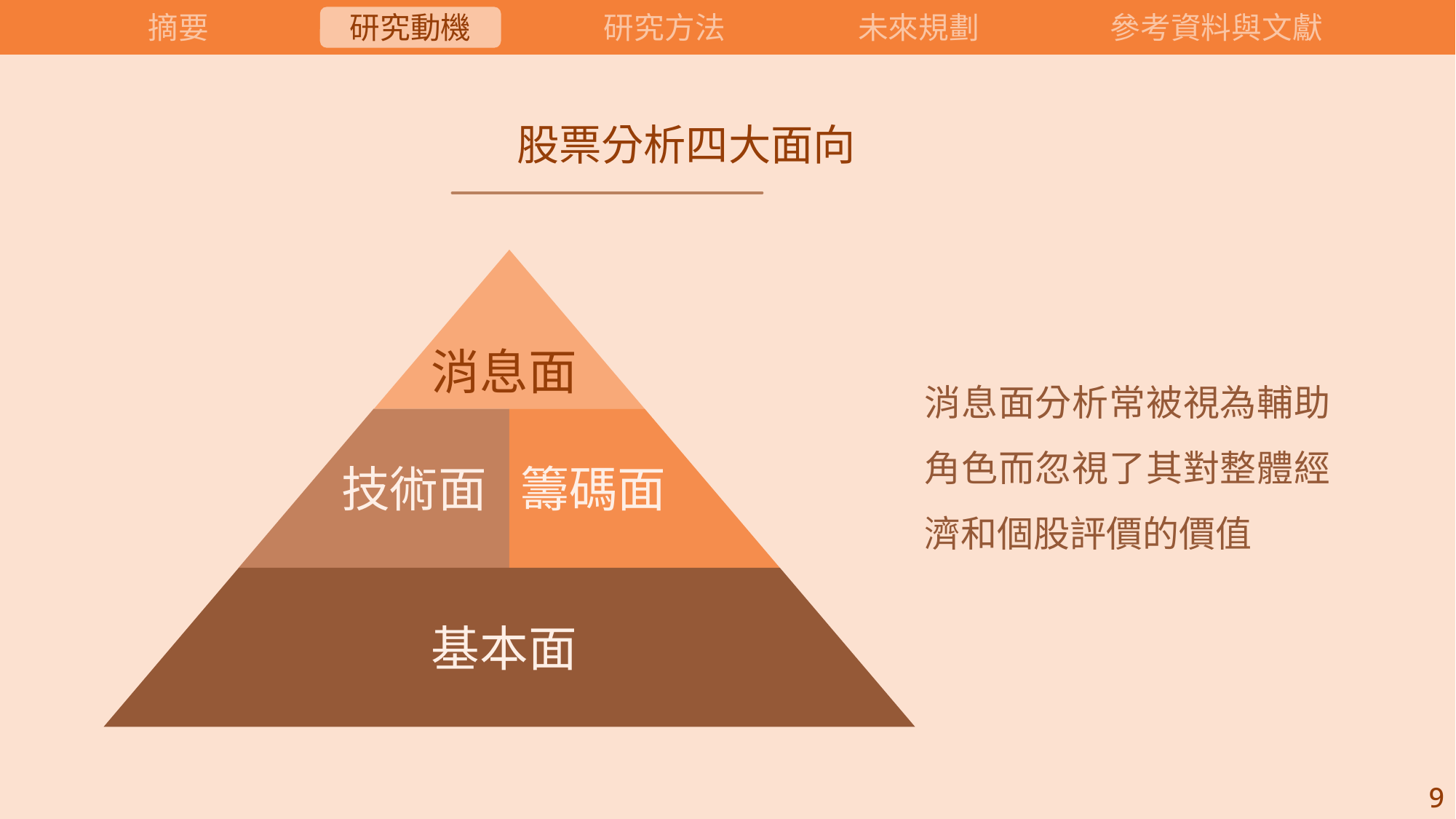

摘要
研究動機
研究方法
未來規劃
參考資料與文獻

股票分析四大面向

消息面
籌碼面
技術面
基本面
消息面分析常被視為輔助角色而忽視了其對整體經濟和個股評價的價值
9